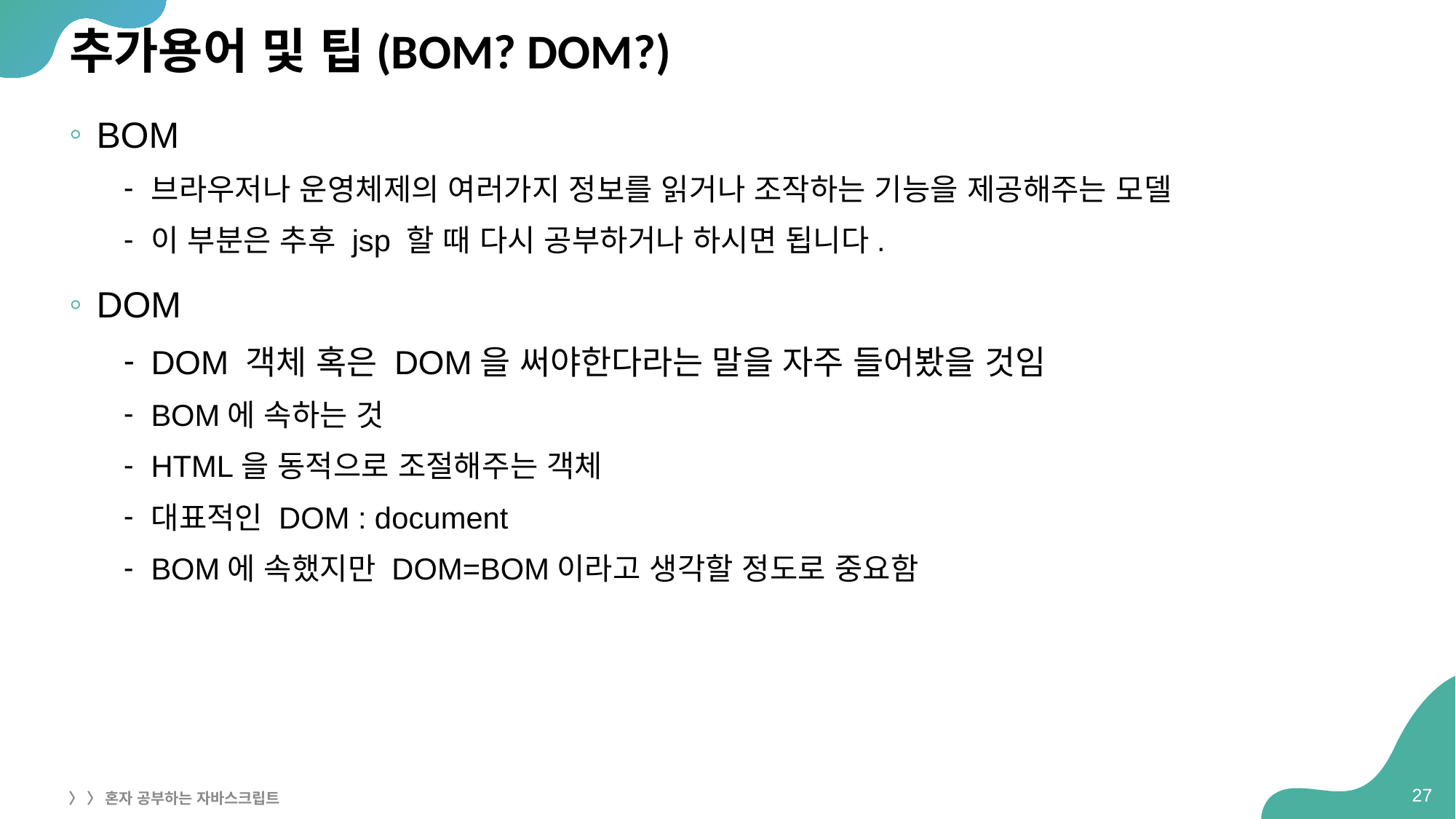

# 추가용어 및 팁(BOM? DOM?)
BOM
브라우저나 운영체제의 여러가지 정보를 읽거나 조작하는 기능을 제공해주는 모델
이 부분은 추후 jsp 할 때 다시 공부하거나 하시면 됩니다.
DOM
DOM 객체 혹은 DOM을 써야한다라는 말을 자주 들어봤을 것임
BOM에 속하는 것
HTML을 동적으로 조절해주는 객체
대표적인 DOM : document
BOM에 속했지만 DOM=BOM이라고 생각할 정도로 중요함

27
〉 〉 혼자 공부하는 자바스크립트